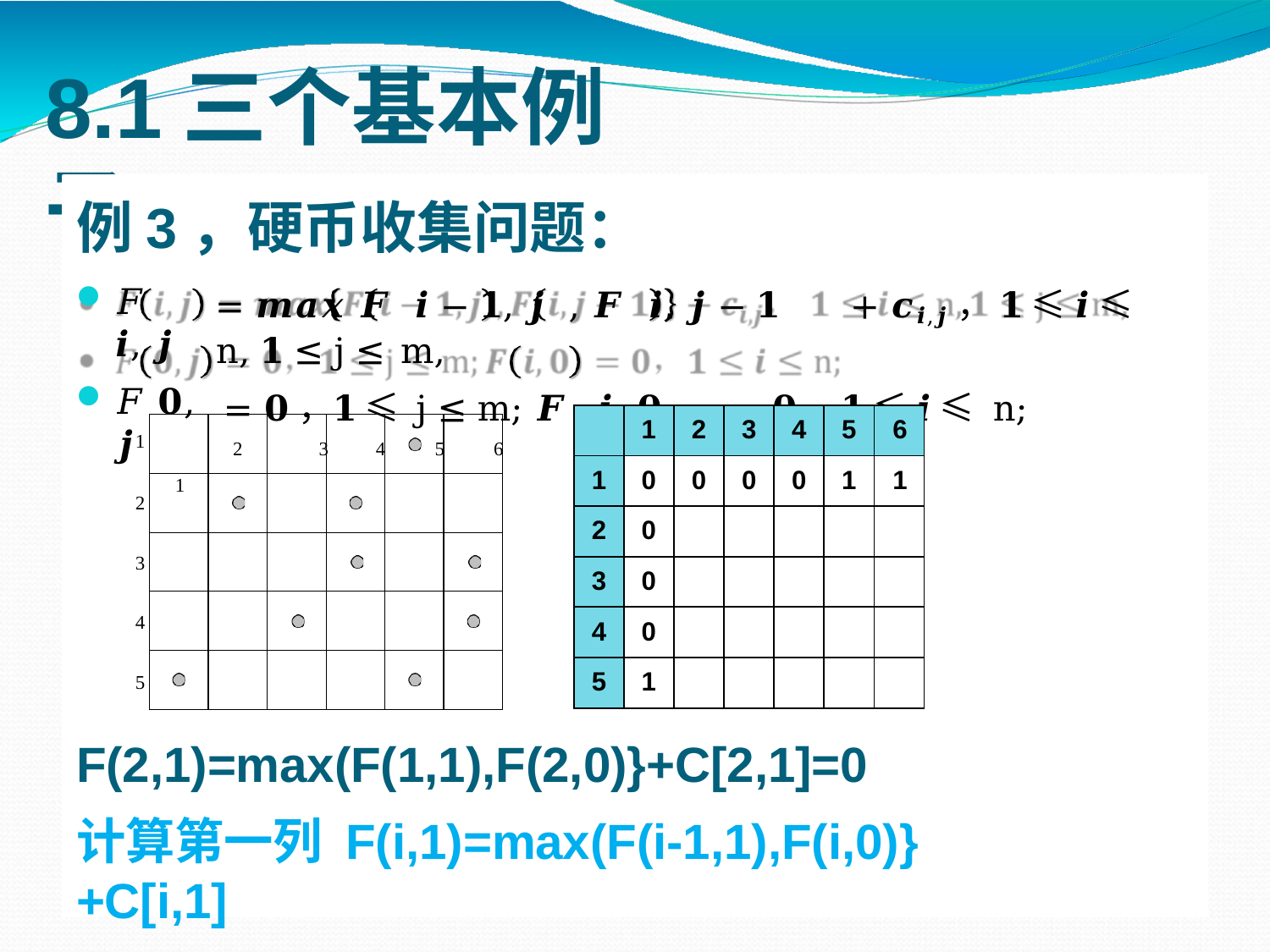

# 8.1三个基本例子

例3，硬币收集问题：
𝐹 𝒊, 𝒋
𝐹 𝟎, 𝒋
1
= 𝒎𝒂𝒙 𝑭  𝒊 − 𝟏, 𝒋  , 𝑭  𝒊, 𝒋 − 𝟏	+ 𝒄𝒊,𝒋， 𝟏 ≤ 𝒊 ≤ n, 𝟏 ≤ j ≤ m,
= 𝟎，𝟏 ≤ j ≤ m; 𝑭  𝒊, 𝟎	= 𝟎，𝟏 ≤ 𝒊 ≤ n;
2	3	4	5	6

|  | 1 | 2 | 3 | 4 | 5 | 6 |
| --- | --- | --- | --- | --- | --- | --- |
| 1 | 0 | 0 | 0 | 0 | 1 | 1 |
| 2 | 0 |  |  |  |  |  |
| 3 | 0 |  |  |  |  |  |
| 4 | 0 |  |  |  |  |  |
| 5 | 1 |  |  |  |  |  |

1

2

3

4

5

F(2,1)=max(F(1,1),F(2,0)}+C[2,1]=0
计算第一列 F(i,1)=max(F(i-1,1),F(i,0)}+C[i,1]